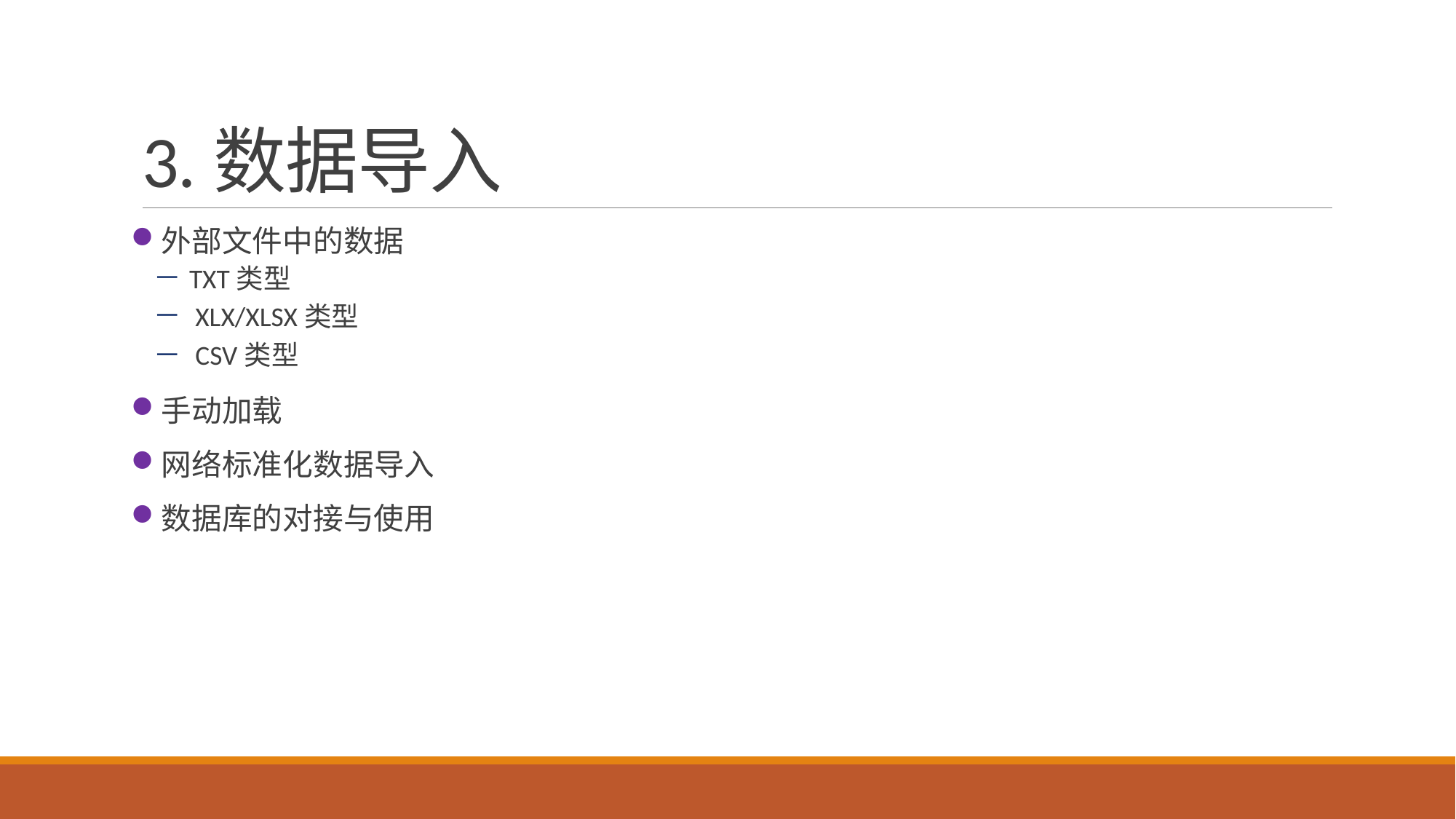

# 3.数据导入
外部文件中的数据
TXT类型
 XLX/XLSX类型
 CSV类型
手动加载
网络标准化数据导入
数据库的对接与使用